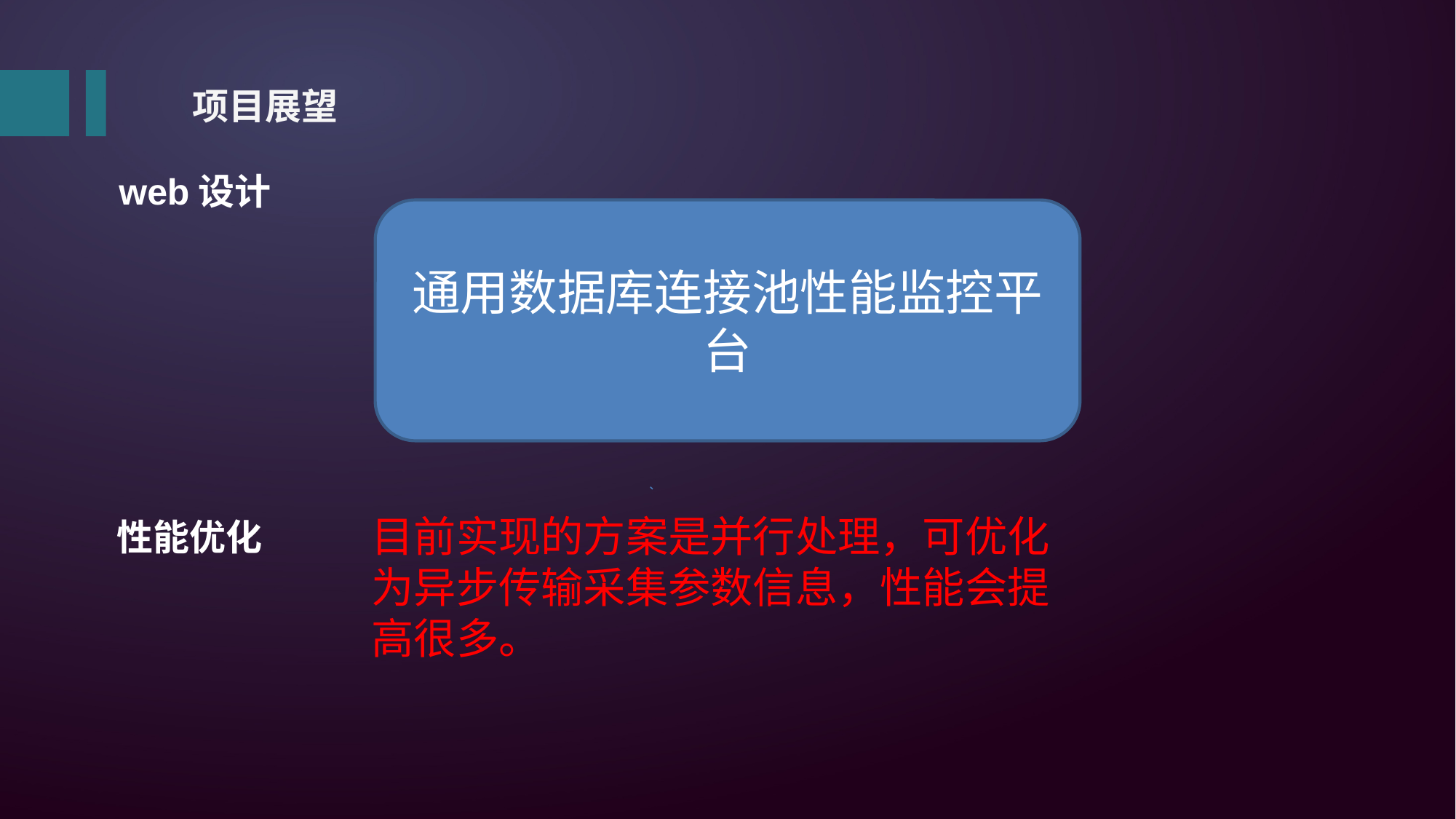

项目展望
web设计
通用数据库连接池性能监控平台
目前实现的方案是并行处理，可优化为异步传输采集参数信息，性能会提高很多。
性能优化